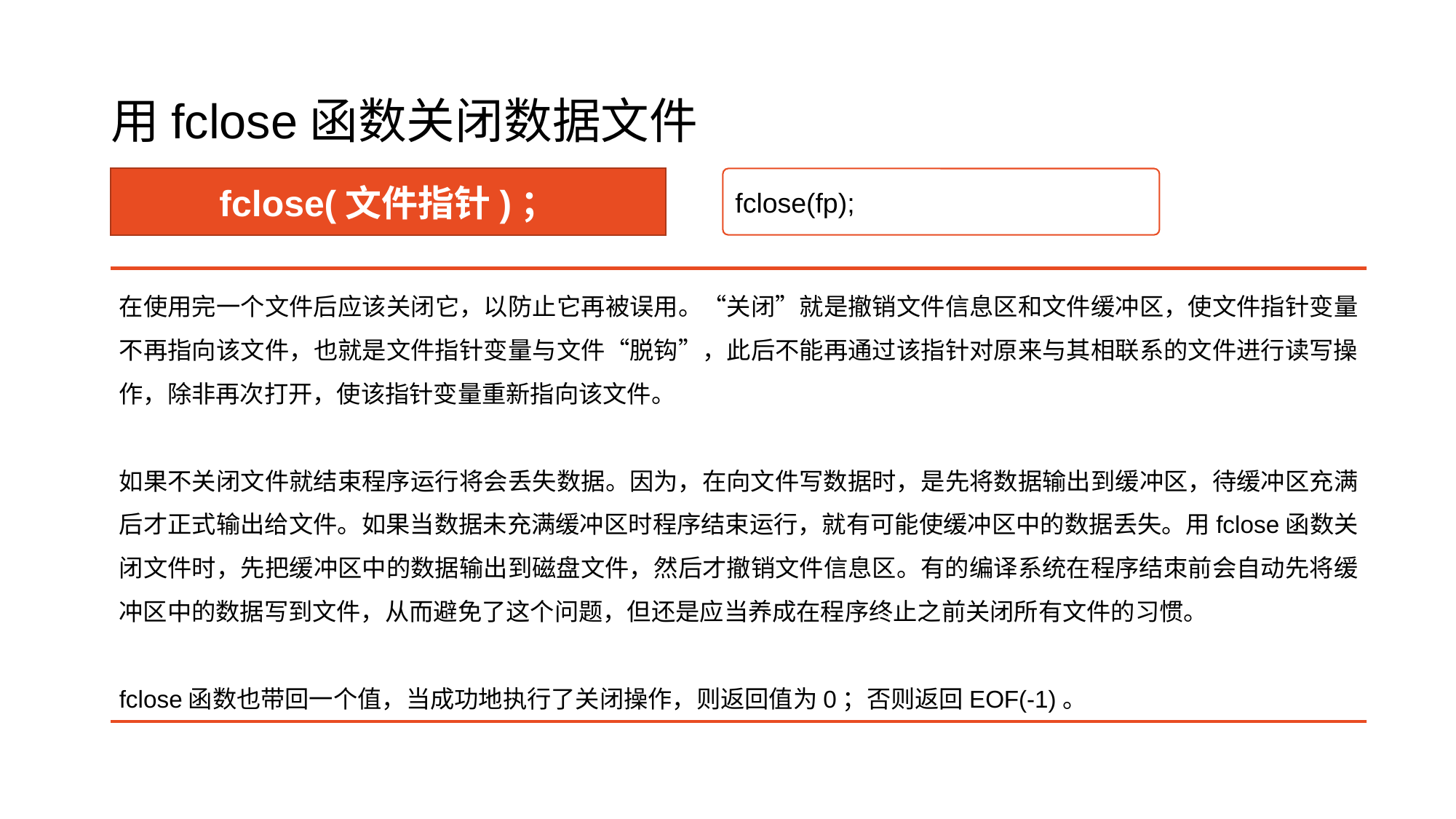

# 用fclose函数关闭数据文件
fclose(文件指针)；
fclose(fp);
在使用完一个文件后应该关闭它，以防止它再被误用。“关闭”就是撤销文件信息区和文件缓冲区，使文件指针变量不再指向该文件，也就是文件指针变量与文件“脱钩”，此后不能再通过该指针对原来与其相联系的文件进行读写操作，除非再次打开，使该指针变量重新指向该文件。

如果不关闭文件就结束程序运行将会丢失数据。因为，在向文件写数据时，是先将数据输出到缓冲区，待缓冲区充满后才正式输出给文件。如果当数据未充满缓冲区时程序结束运行，就有可能使缓冲区中的数据丢失。用fclose函数关闭文件时，先把缓冲区中的数据输出到磁盘文件，然后才撤销文件信息区。有的编译系统在程序结朿前会自动先将缓冲区中的数据写到文件，从而避免了这个问题，但还是应当养成在程序终止之前关闭所有文件的习惯。

fclose函数也带回一个值，当成功地执行了关闭操作，则返回值为0；否则返回EOF(-1)。